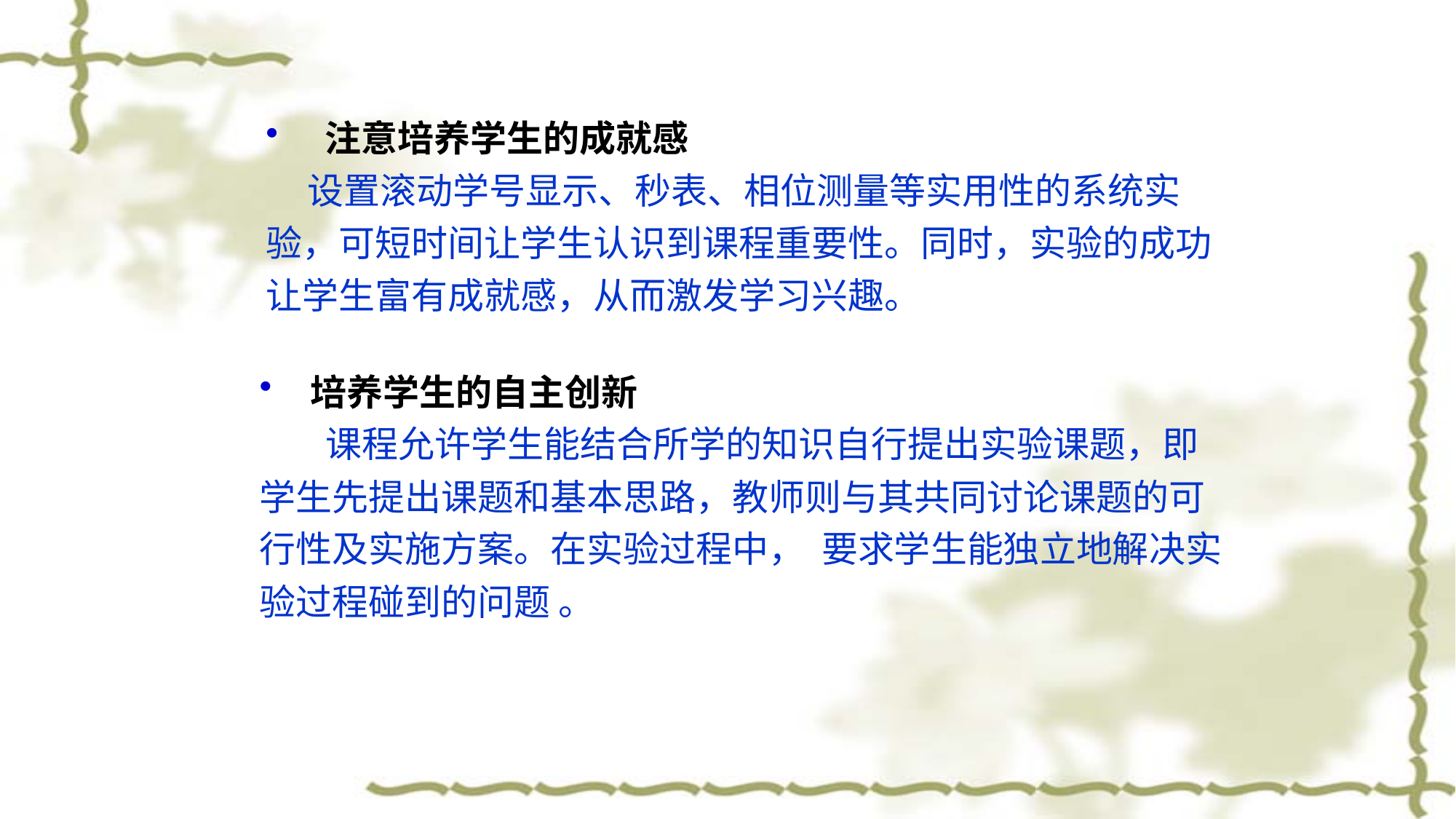

注意培养学生的成就感
    设置滚动学号显示、秒表、相位测量等实用性的系统实验，可短时间让学生认识到课程重要性。同时，实验的成功让学生富有成就感，从而激发学习兴趣。
  培养学生的自主创新
       课程允许学生能结合所学的知识自行提出实验课题，即学生先提出课题和基本思路，教师则与其共同讨论课题的可行性及实施方案。在实验过程中，  要求学生能独立地解决实验过程碰到的问题 。